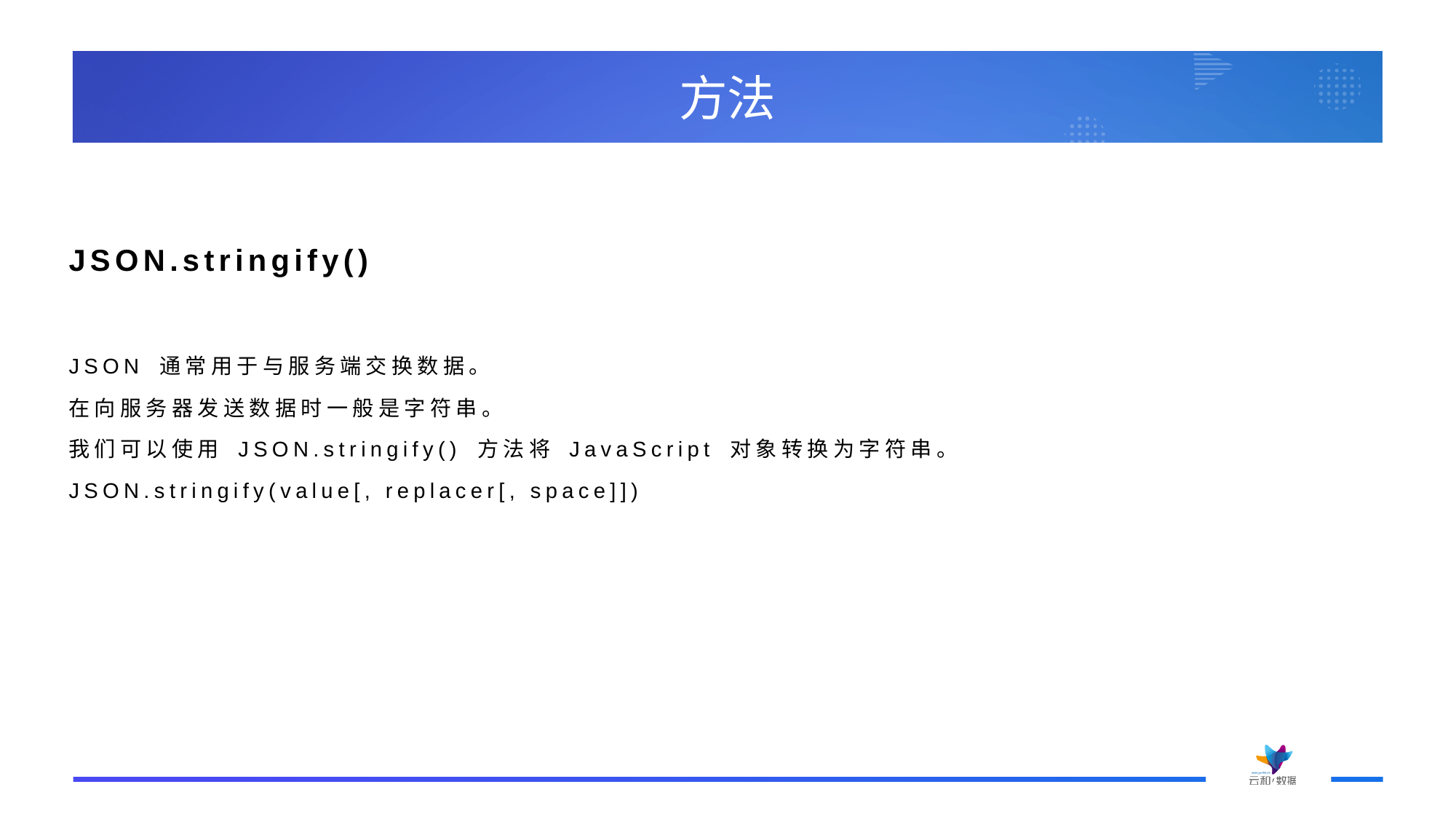

# 方法

JSON.stringify()

JSON 通常用于与服务端交换数据。
在向服务器发送数据时一般是字符串。
我们可以使用 JSON.stringify() 方法将 JavaScript 对象转换为字符串。
JSON.stringify(value[, replacer[, space]])